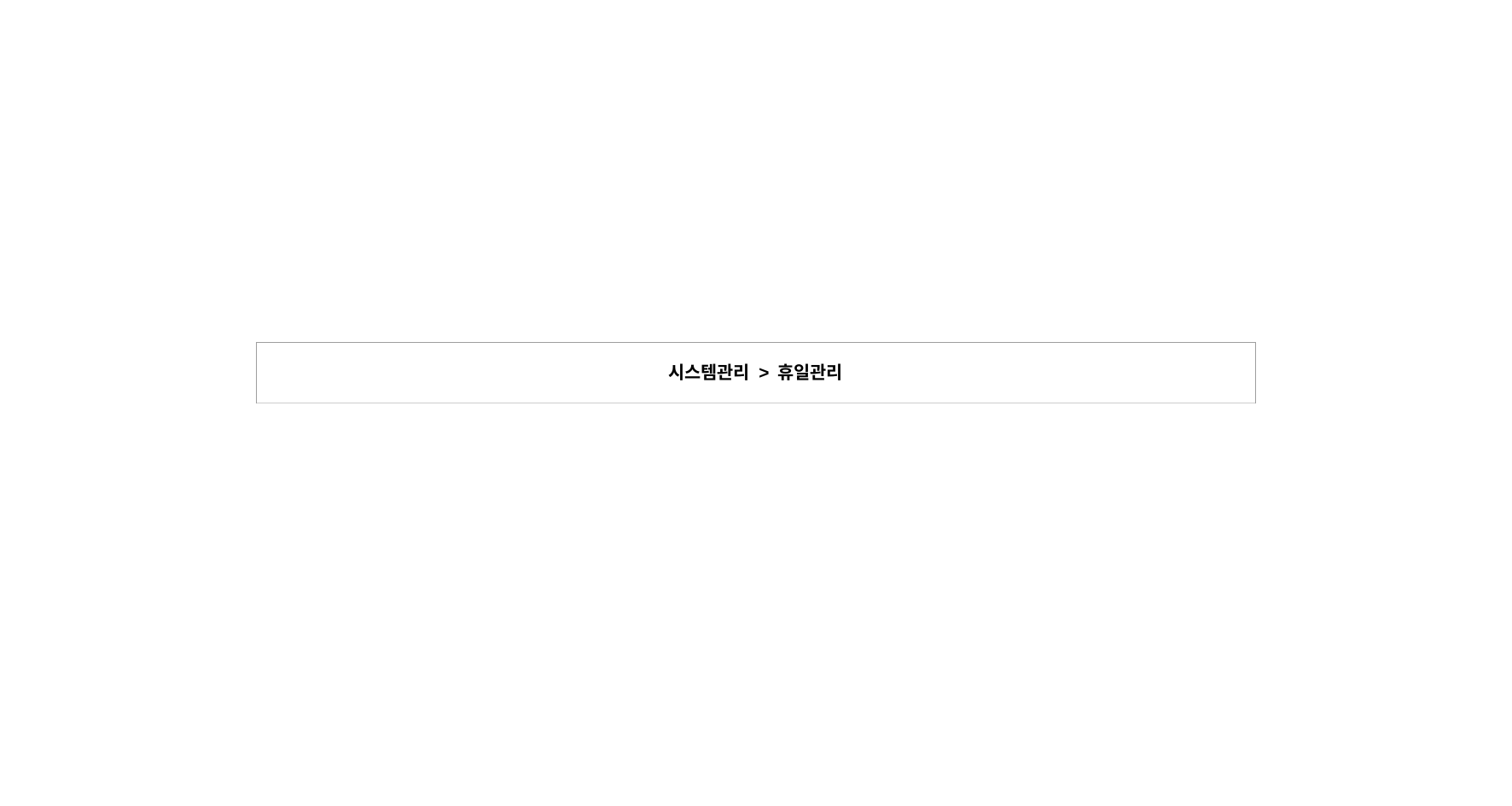

| 시스템관리 > 휴일관리 |
| --- |